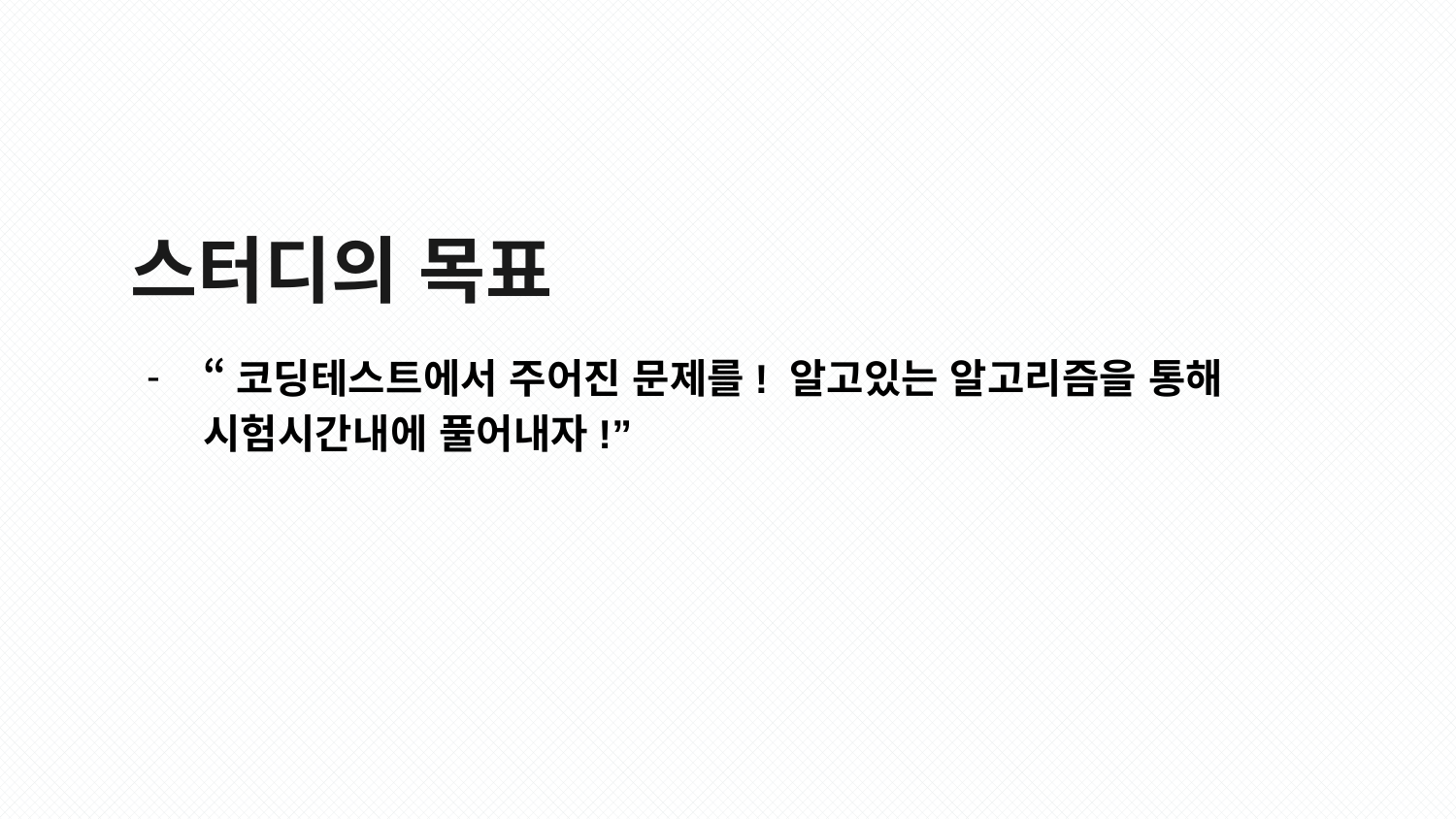

# 스터디의 목표
“코딩테스트에서 주어진 문제를! 알고있는 알고리즘을 통해 시험시간내에 풀어내자!”